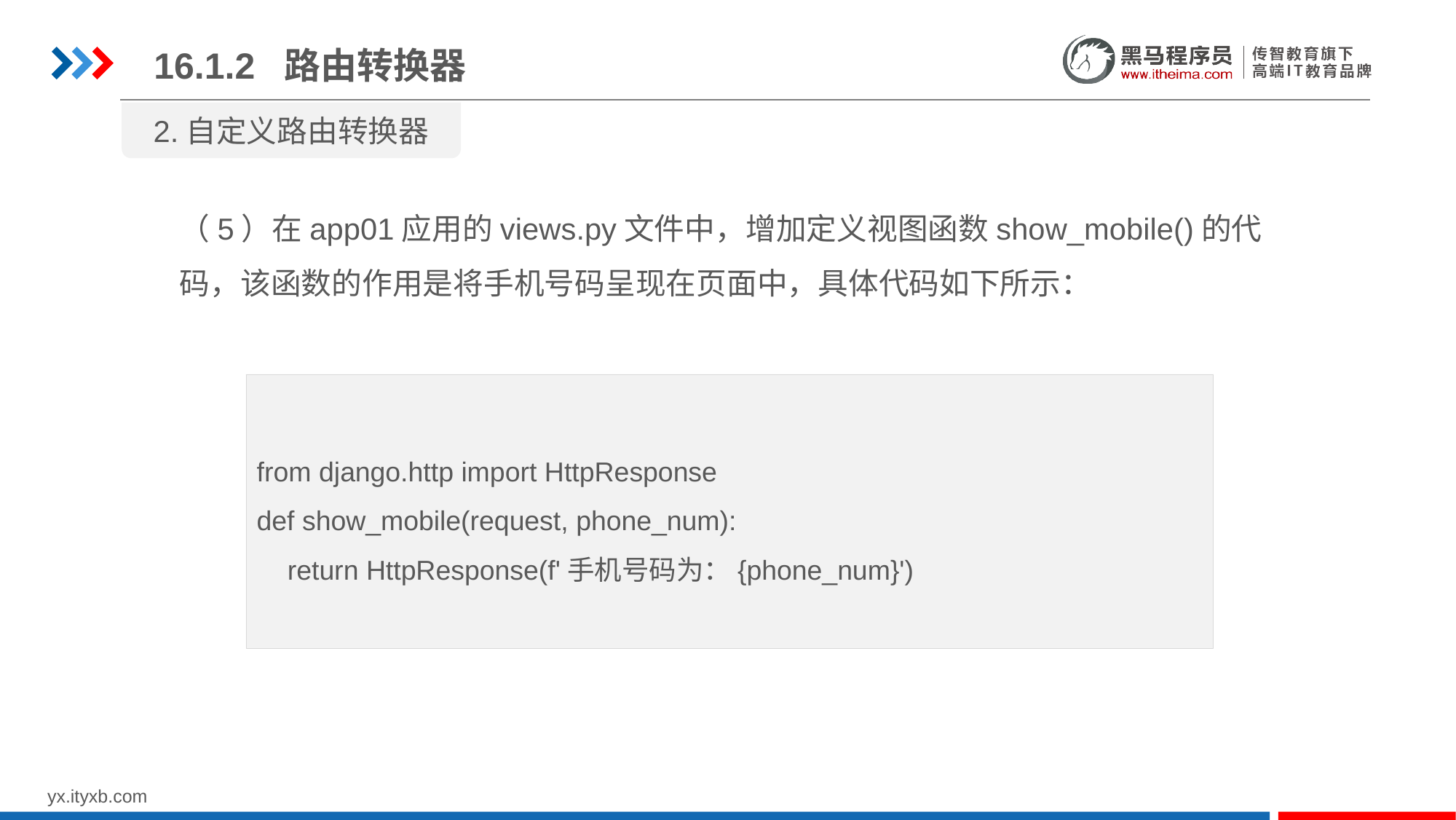

16.1.2  路由转换器

2.自定义路由转换器
（5）在app01应用的views.py文件中，增加定义视图函数show_mobile()的代码，该函数的作用是将手机号码呈现在页面中，具体代码如下所示：
from django.http import HttpResponse
def show_mobile(request, phone_num):
    return HttpResponse(f'手机号码为：{phone_num}')